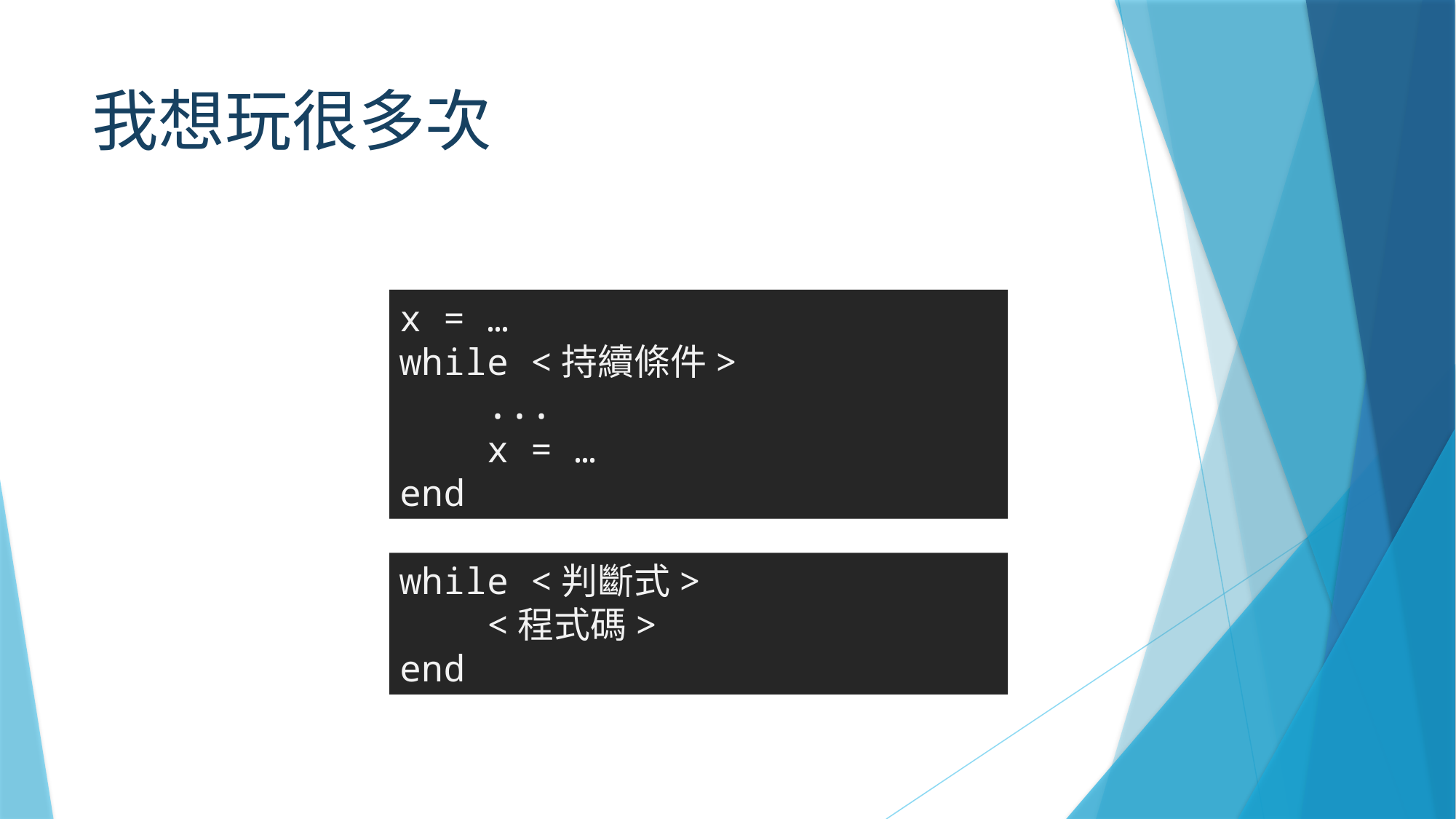

# 我想玩很多次

x = …
while <持續條件>
    ...
    x = …
end
while <判斷式>
    <程式碼>
end